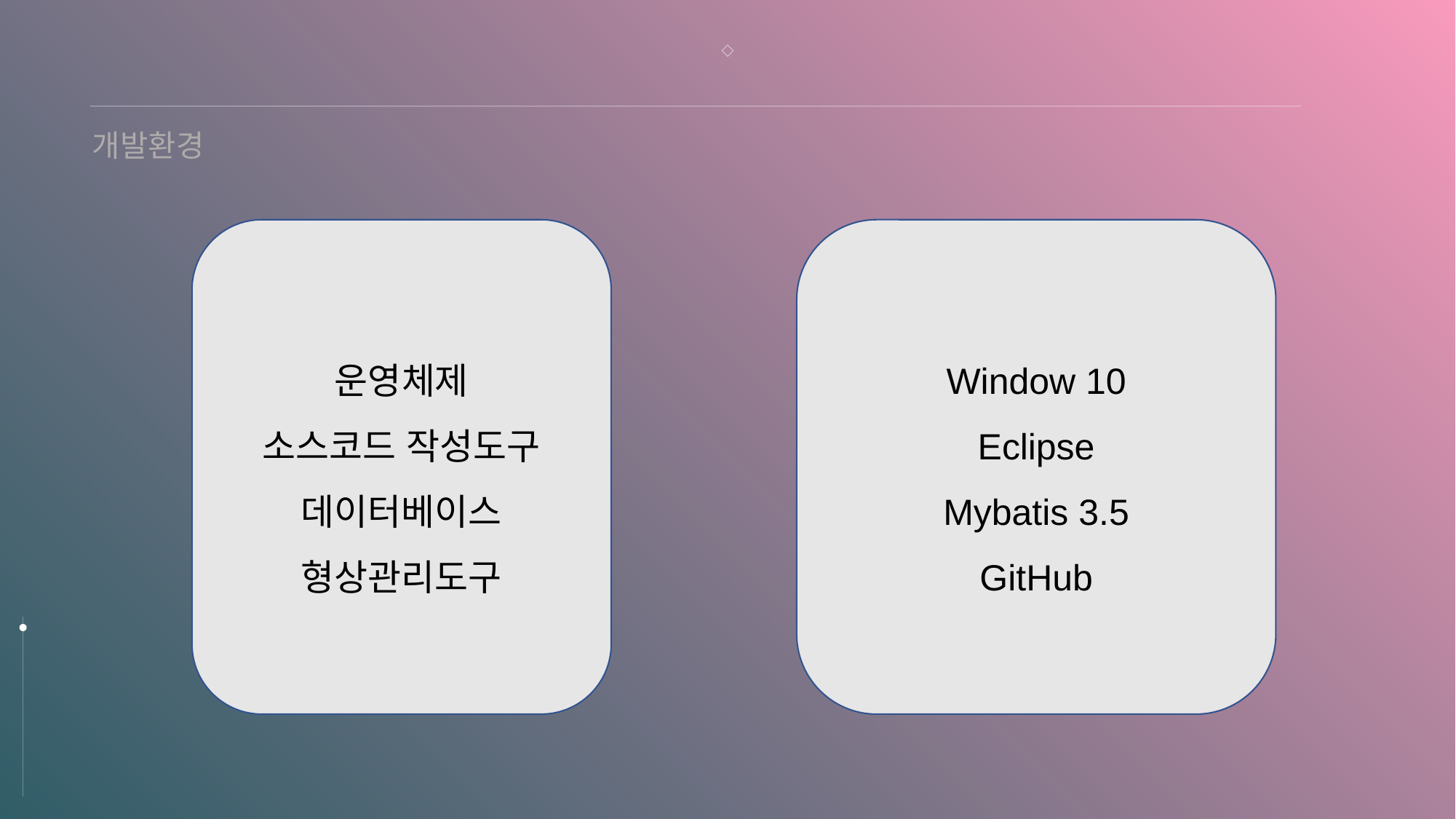

# 2. 프로젝트 개요-2.1 개발환경

개발환경
운영체제
소스코드 작성도구
데이터베이스
형상관리도구
Window 10
Eclipse
Mybatis 3.5
GitHub

8